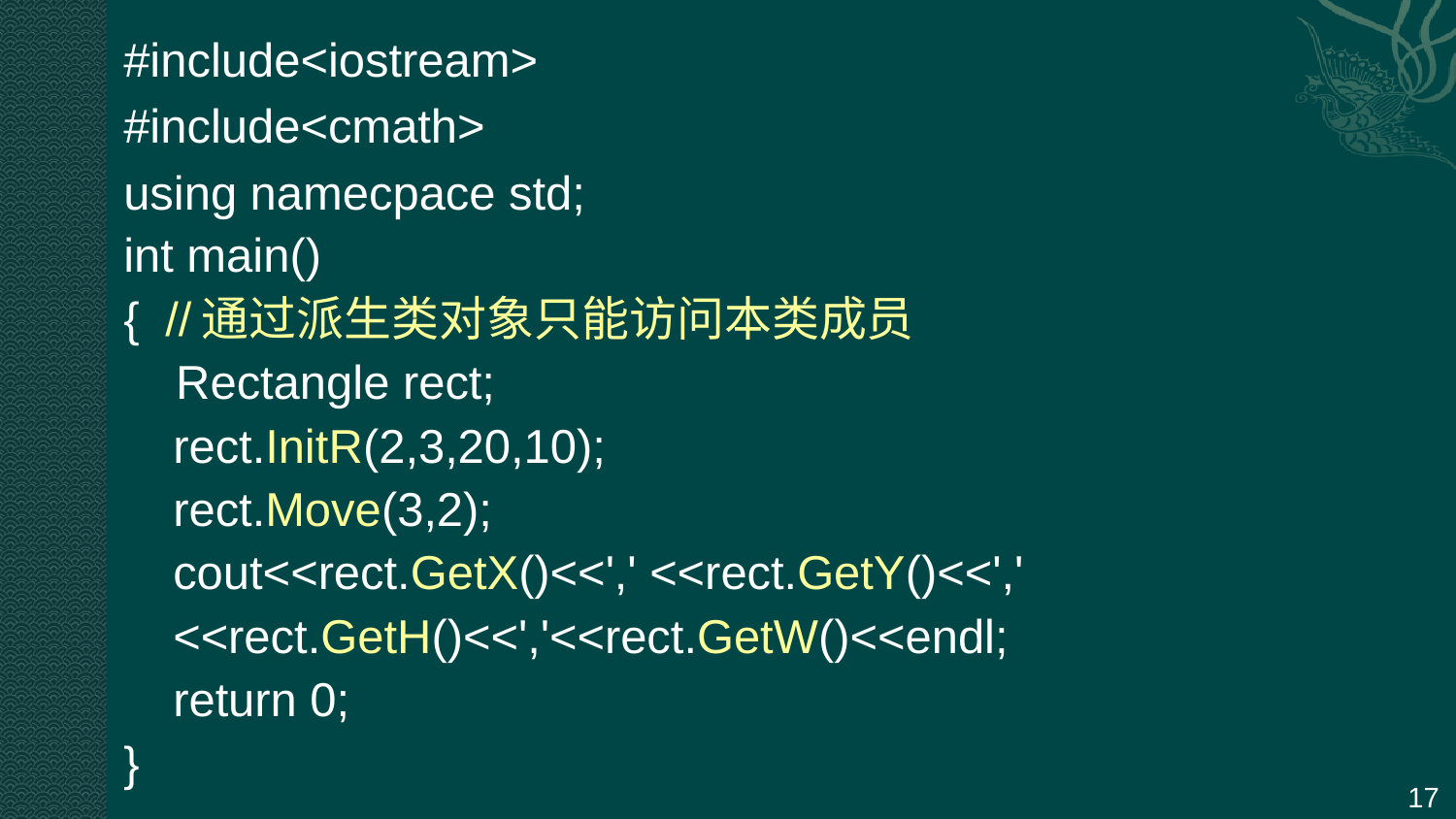

#include<iostream>
#include<cmath>
using namecpace std;
int main()
{  //通过派生类对象只能访问本类成员
    Rectangle rect;
	rect.InitR(2,3,20,10);
	rect.Move(3,2);
	cout<<rect.GetX()<<',' <<rect.GetY()<<','
		<<rect.GetH()<<','<<rect.GetW()<<endl;
	return 0;
}
17